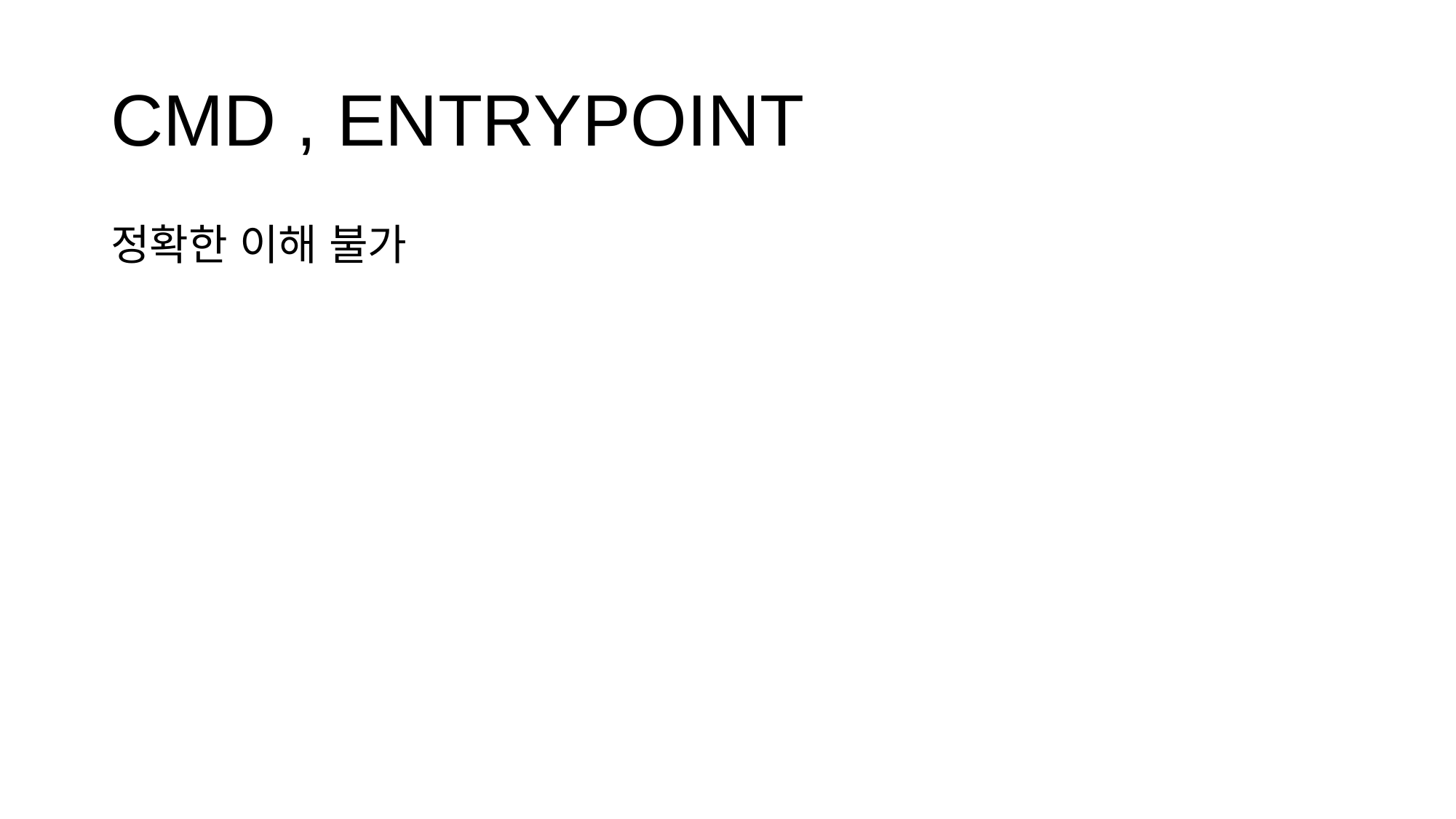

# CMD , ENTRYPOINT
정확한 이해 불가